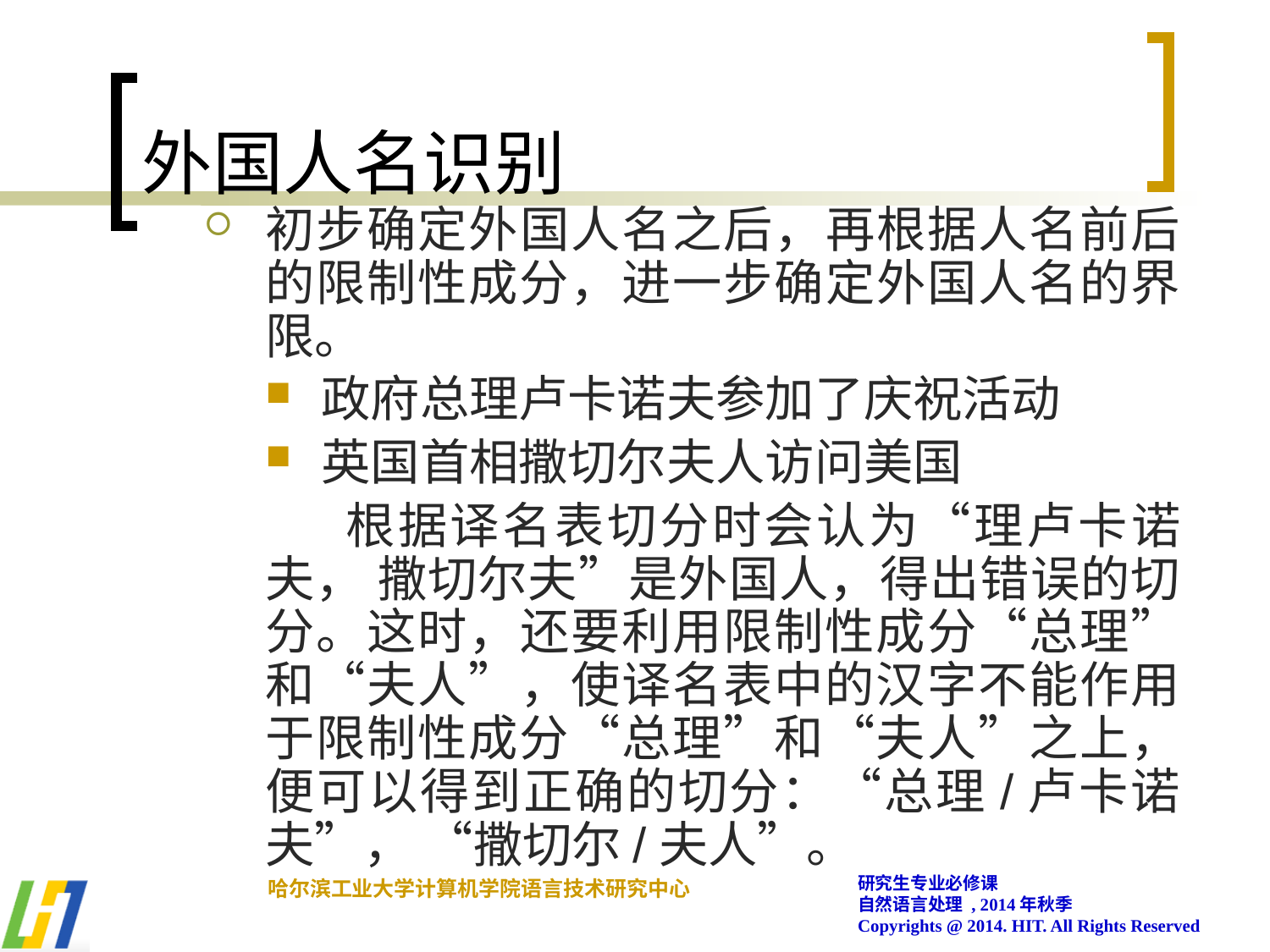

# 外国人名识别
初步确定外国人名之后，再根据人名前后的限制性成分，进一步确定外国人名的界限。
政府总理卢卡诺夫参加了庆祝活动
英国首相撒切尔夫人访问美国
         根据译名表切分时会认为“理卢卡诺夫， 撒切尔夫”是外国人，得出错误的切分。这时，还要利用限制性成分“总理”和“夫人”，使译名表中的汉字不能作用于限制性成分“总理”和“夫人”之上，便可以得到正确的切分：“总理/卢卡诺夫”， “撒切尔/夫人”。

研究生专业必修课
自然语言处理 , 2014年秋季
Copyrights @ 2014. HIT. All Rights Reserved
哈尔滨工业大学计算机学院语言技术研究中心